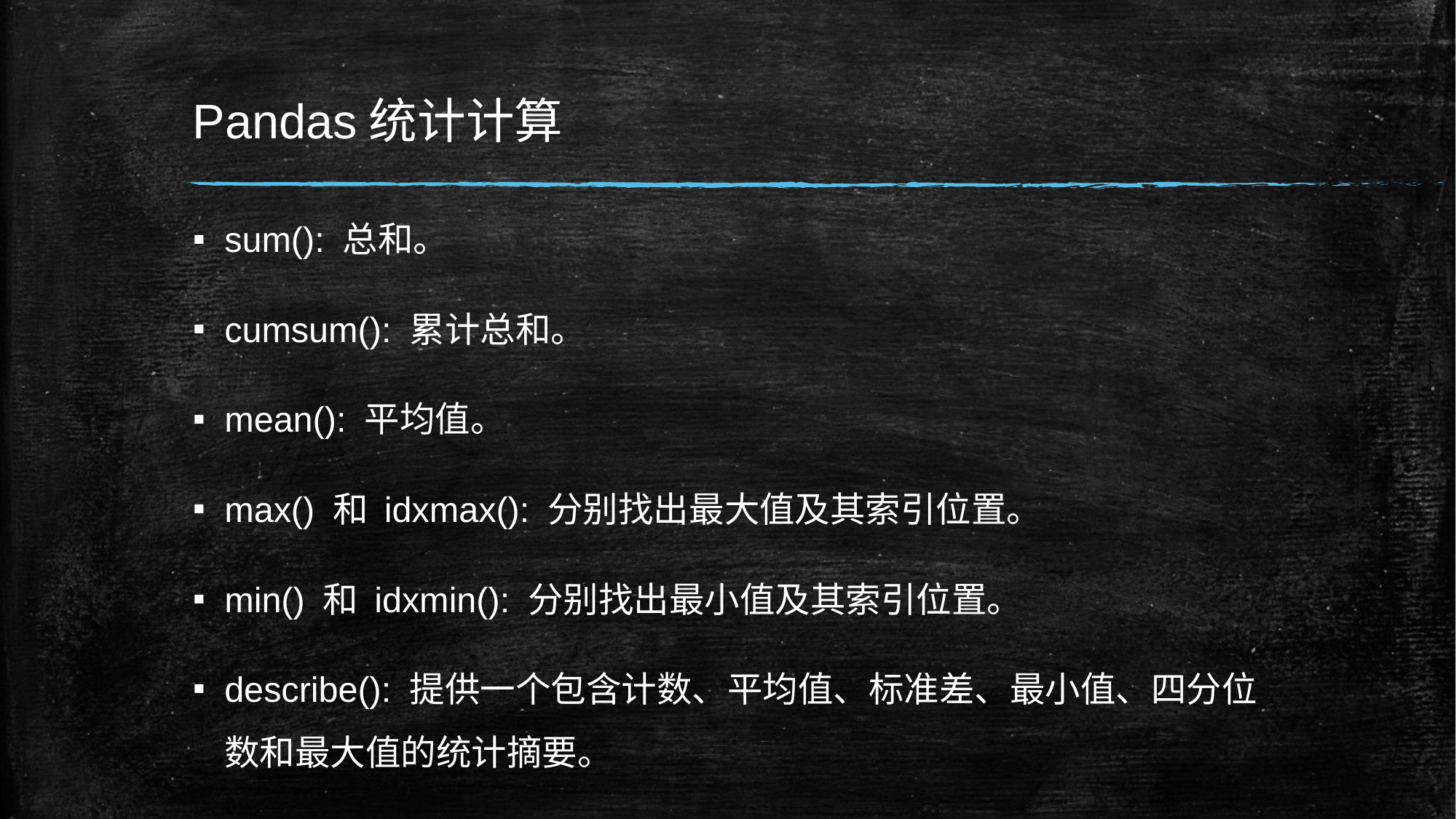

# Pandas统计计算
sum(): 总和。
cumsum(): 累计总和。
mean(): 平均值。
max() 和 idxmax(): 分别找出最大值及其索引位置。
min() 和 idxmin(): 分别找出最小值及其索引位置。
describe(): 提供一个包含计数、平均值、标准差、最小值、四分位数和最大值的统计摘要。